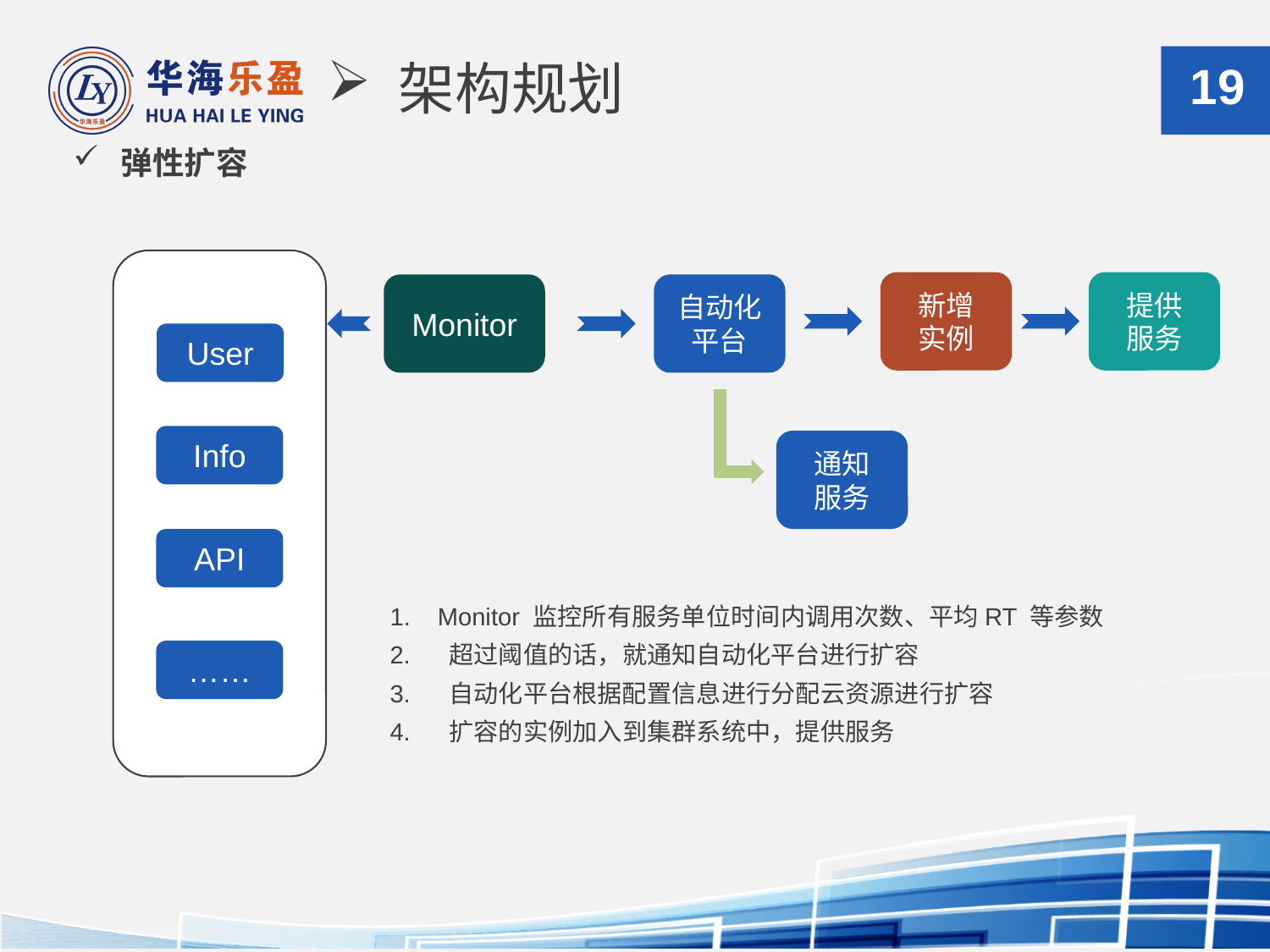

# 架构规划
19
弹性扩容

新增
实例
提供
服务
Monitor
自动化平台

User

Info
通知
服务
API
Monitor 监控所有服务单位时间内调用次数、平均RT 等参数
 超过阈值的话，就通知自动化平台进行扩容
 自动化平台根据配置信息进行分配云资源进行扩容
 扩容的实例加入到集群系统中，提供服务
……